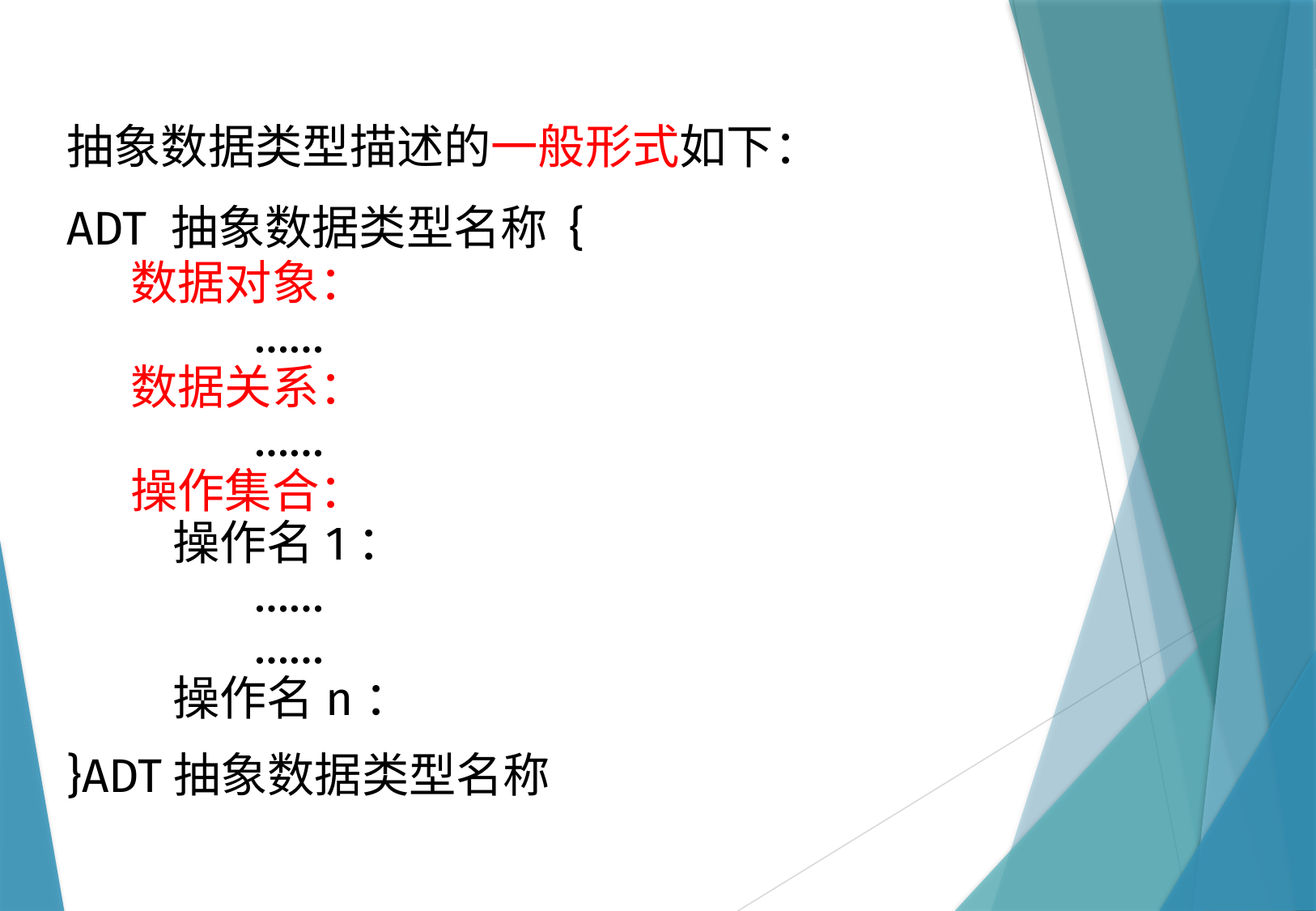

抽象数据类型描述的一般形式如下：
ADT 抽象数据类型名称 {
     数据对象：
               ……
     数据关系：
               ……
     操作集合：
         操作名1：
               ……
               ……
         操作名n：
}ADT抽象数据类型名称